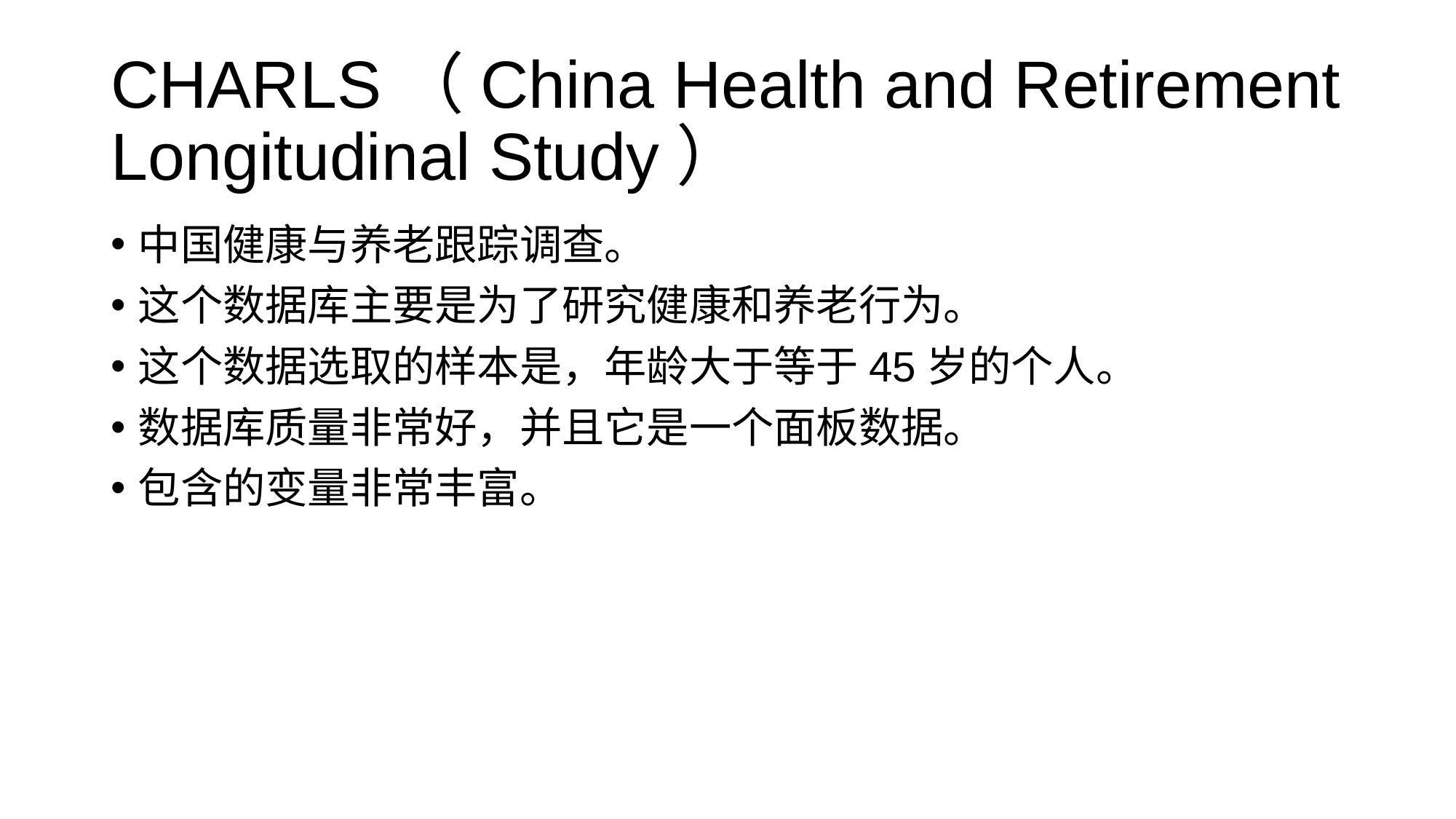

# CHARLS（China Health and Retirement Longitudinal Study）
中国健康与养老跟踪调查。
这个数据库主要是为了研究健康和养老行为。
这个数据选取的样本是，年龄大于等于45岁的个人。
数据库质量非常好，并且它是一个面板数据。
包含的变量非常丰富。